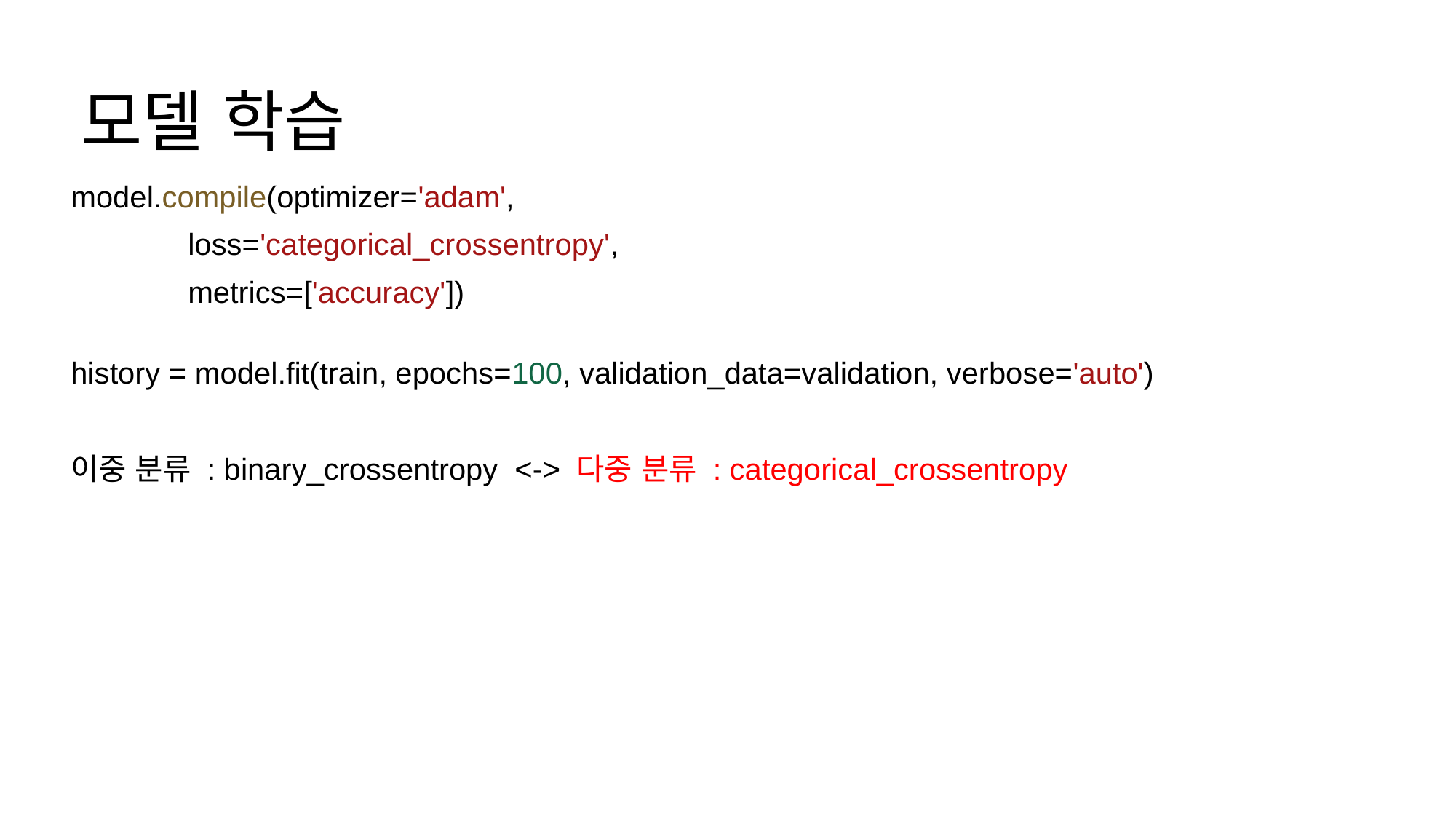

# 모델 학습
model.compile(optimizer='adam',
              loss='categorical_crossentropy',
              metrics=['accuracy'])
history = model.fit(train, epochs=100, validation_data=validation, verbose='auto')

이중 분류 : binary_crossentropy  <-> 다중 분류 : categorical_crossentropy